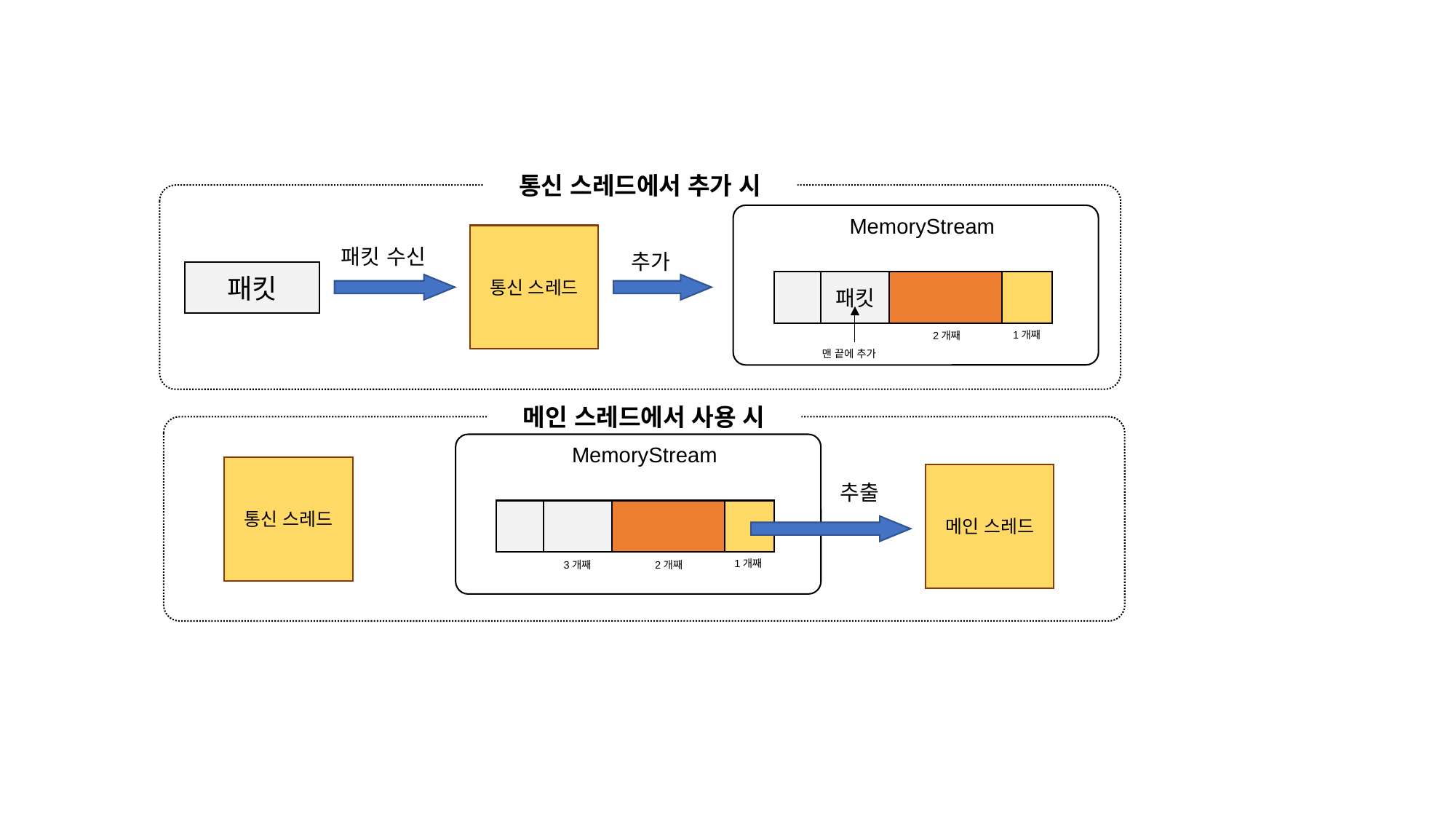

통신 스레드에서 추가 시

MemoryStream
통신 스레드
패킷 수신
추가
패킷

패킷

1개째
2개째
맨 끝에 추가
메인 스레드에서 사용 시

MemoryStream
통신 스레드
메인 스레드
추출

1개째
3개째
2개째